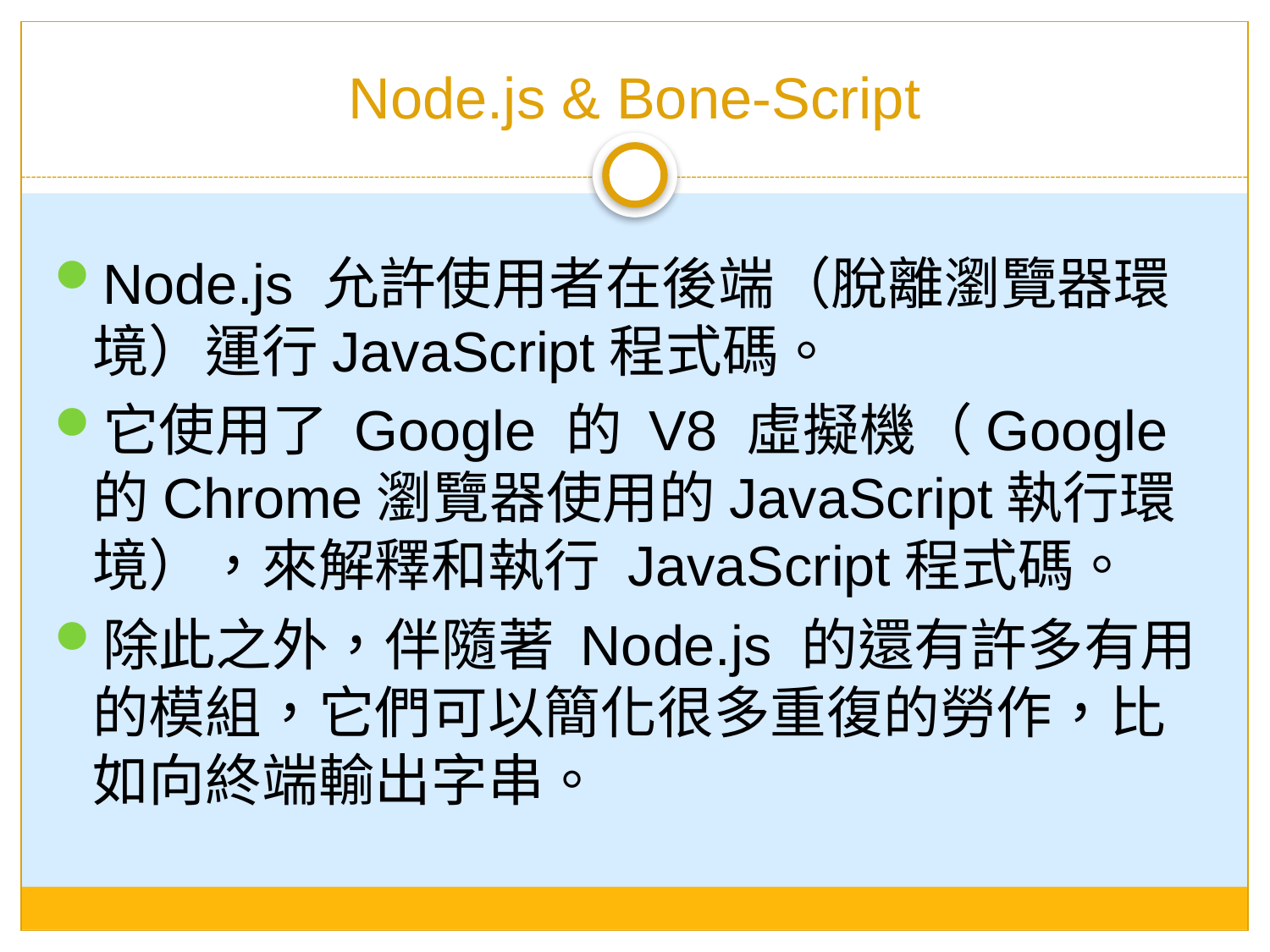

# Node.js & Bone-Script
Node.js 允許使用者在後端（脫離瀏覽器環境）運行JavaScript程式碼。
它使用了 Google 的 V8 虛擬機（Google的Chrome瀏覽器使用的JavaScript執行環境），來解釋和執行 JavaScript程式碼。
除此之外，伴隨著 Node.js 的還有許多有用的模組，它們可以簡化很多重復的勞作，比如向終端輸出字串。